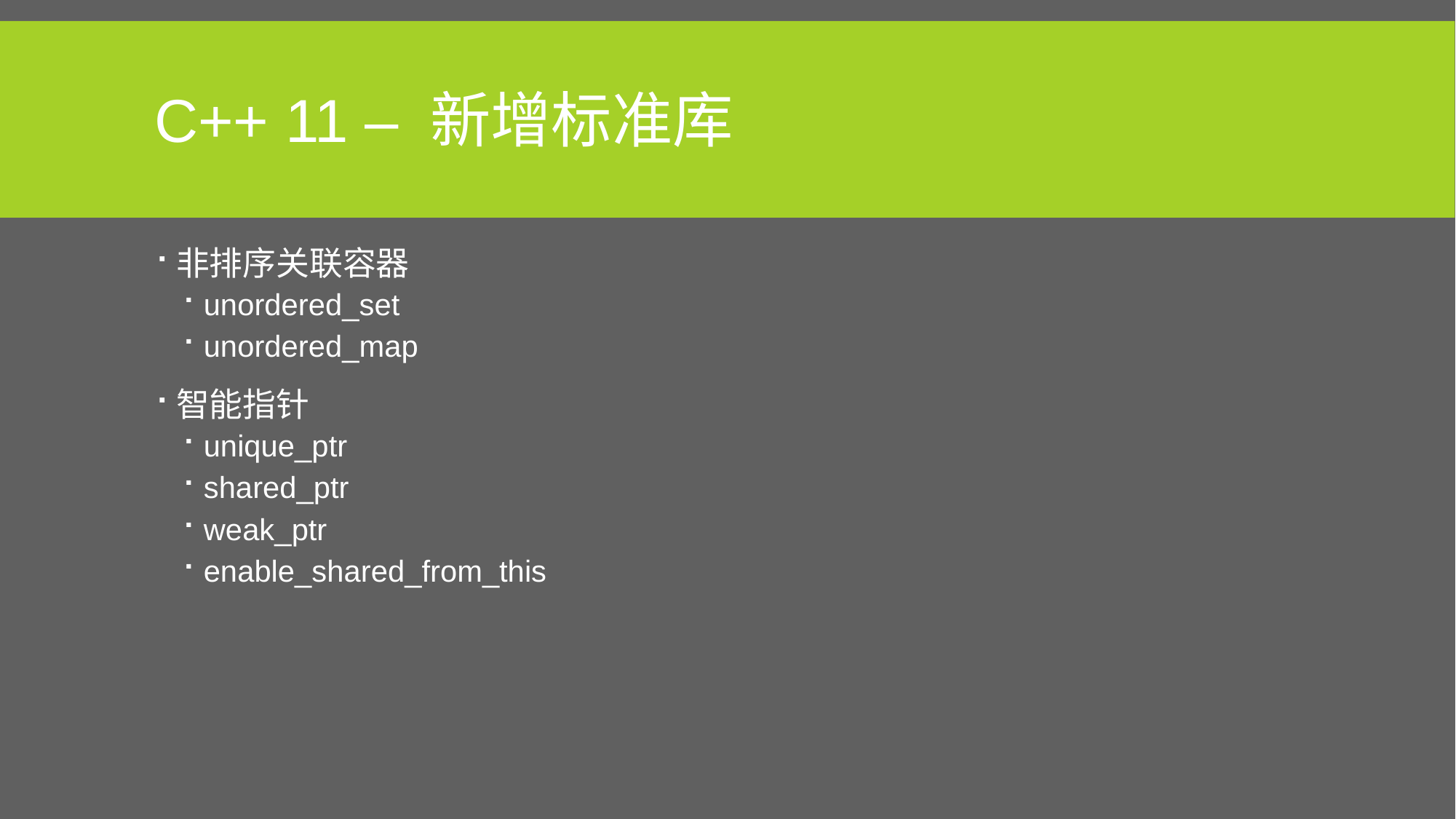

# C++ 11 – 新增标准库
非排序关联容器
unordered_set
unordered_map
智能指针
unique_ptr
shared_ptr
weak_ptr
enable_shared_from_this